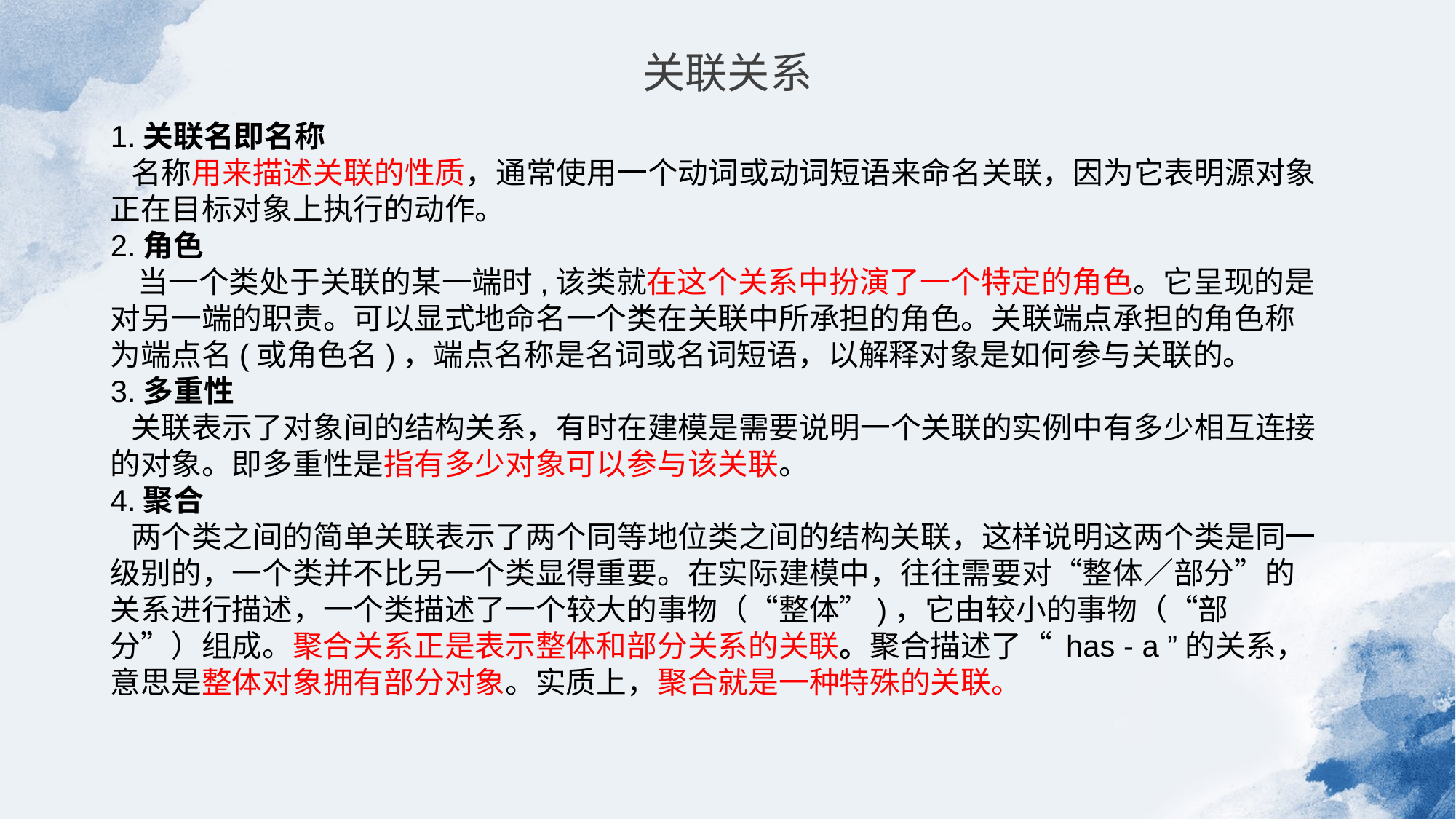

关联关系
1.关联名即名称
  名称用来描述关联的性质，通常使用一个动词或动词短语来命名关联，因为它表明源对象正在目标对象上执行的动作。
2.角色
   当一个类处于关联的某一端时,该类就在这个关系中扮演了一个特定的角色。它呈现的是对另一端的职责。可以显式地命名一个类在关联中所承担的角色。关联端点承担的角色称为端点名(或角色名)，端点名称是名词或名词短语，以解释对象是如何参与关联的。
3.多重性
  关联表示了对象间的结构关系，有时在建模是需要说明一个关联的实例中有多少相互连接的对象。即多重性是指有多少对象可以参与该关联。
4.聚合
  两个类之间的简单关联表示了两个同等地位类之间的结构关联，这样说明这两个类是同一级别的，一个类并不比另一个类显得重要。在实际建模中，往往需要对“整体／部分”的关系进行描述，一个类描述了一个较大的事物（“整体”)，它由较小的事物（“部分”）组成。聚合关系正是表示整体和部分关系的关联。聚合描述了“ has - a ”的关系，意思是整体对象拥有部分对象。实质上，聚合就是一种特殊的关联。